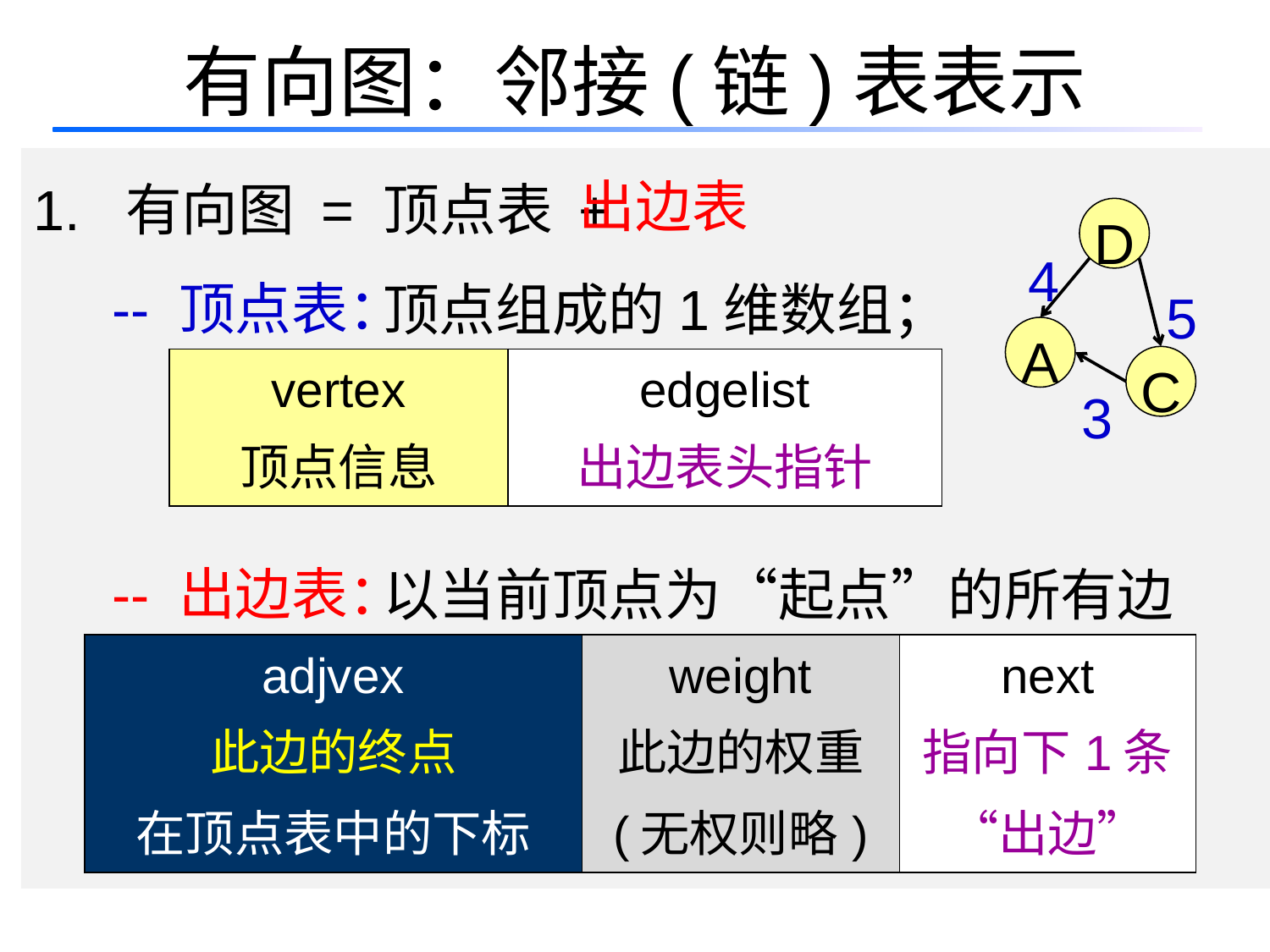

# 有向图：邻接(链)表表示

1.  有向图 = 顶点表 +
     -- 顶点表：

     -- 出边表：
出边表
D
4
顶点组成的1维数组；
5
A
C
| vertex 顶点信息 | edgelist 出边表头指针 |
| --- | --- |
3
以当前顶点为“起点”的所有边
| adjvex 此边的终点 在顶点表中的下标 | weight 此边的权重 (无权则略) | next 指向下1条“出边” |
| --- | --- | --- |